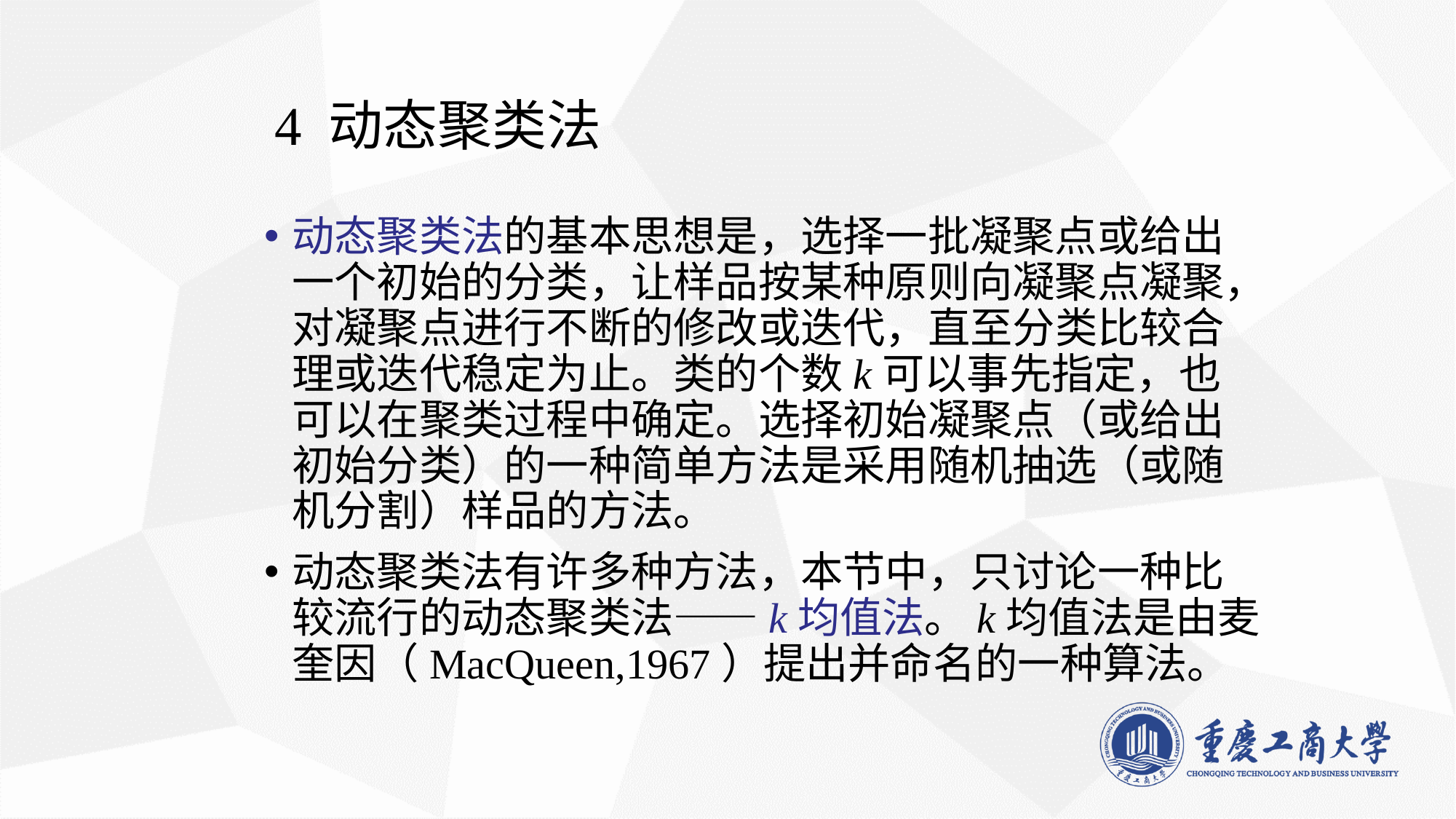

4 动态聚类法
动态聚类法的基本思想是，选择一批凝聚点或给出一个初始的分类，让样品按某种原则向凝聚点凝聚，对凝聚点进行不断的修改或迭代，直至分类比较合理或迭代稳定为止。类的个数k可以事先指定，也可以在聚类过程中确定。选择初始凝聚点（或给出初始分类）的一种简单方法是采用随机抽选（或随机分割）样品的方法。
动态聚类法有许多种方法，本节中，只讨论一种比较流行的动态聚类法——k均值法。k均值法是由麦奎因（MacQueen,1967）提出并命名的一种算法。